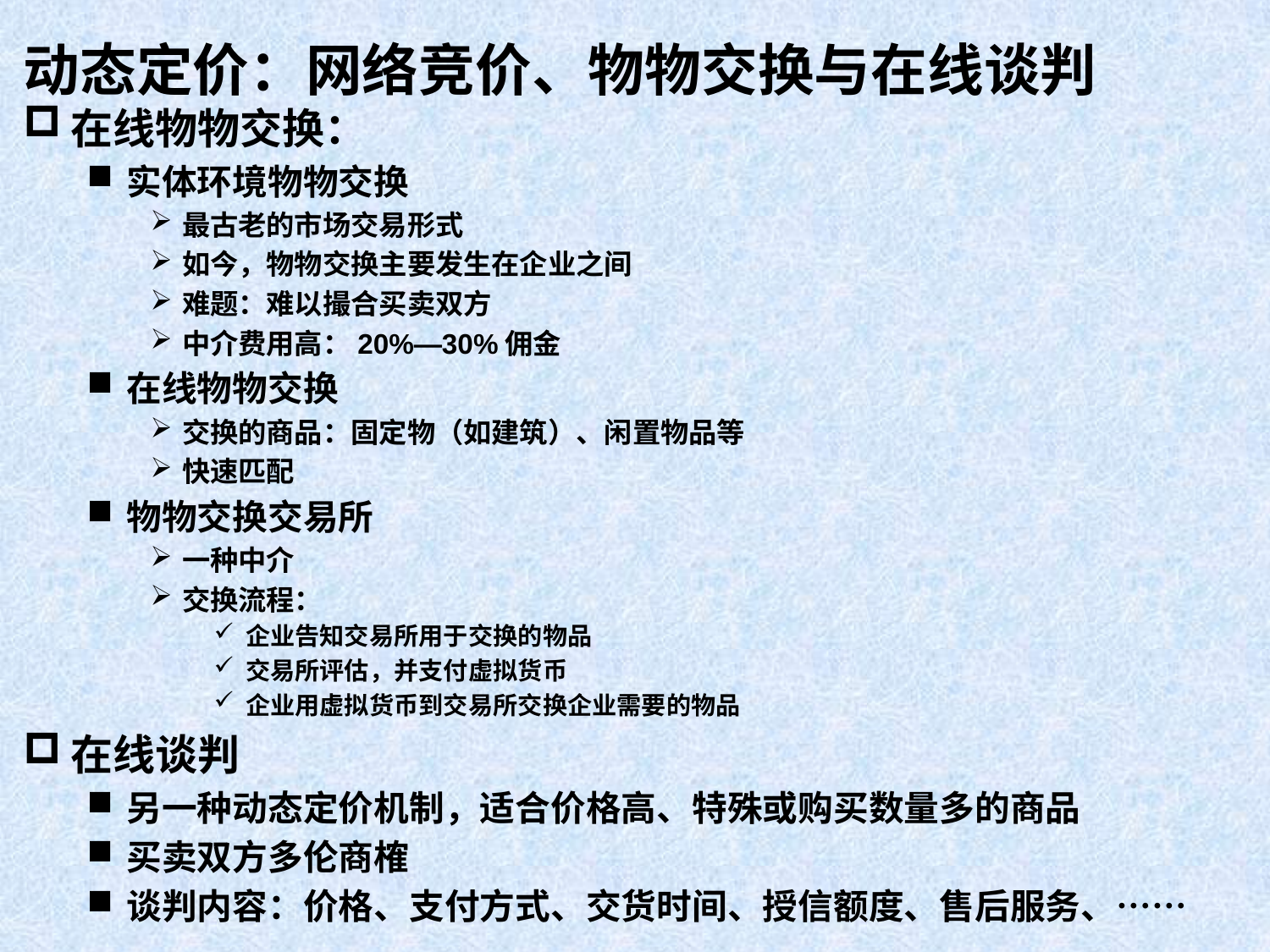

# 动态定价：网络竞价、物物交换与在线谈判
在线物物交换：
实体环境物物交换
最古老的市场交易形式
如今，物物交换主要发生在企业之间
难题：难以撮合买卖双方
中介费用高：20%—30%佣金
在线物物交换
交换的商品：固定物（如建筑）、闲置物品等
快速匹配
物物交换交易所
一种中介
交换流程：
企业告知交易所用于交换的物品
交易所评估，并支付虚拟货币
企业用虚拟货币到交易所交换企业需要的物品
在线谈判
另一种动态定价机制，适合价格高、特殊或购买数量多的商品
买卖双方多伦商榷
谈判内容：价格、支付方式、交货时间、授信额度、售后服务、……